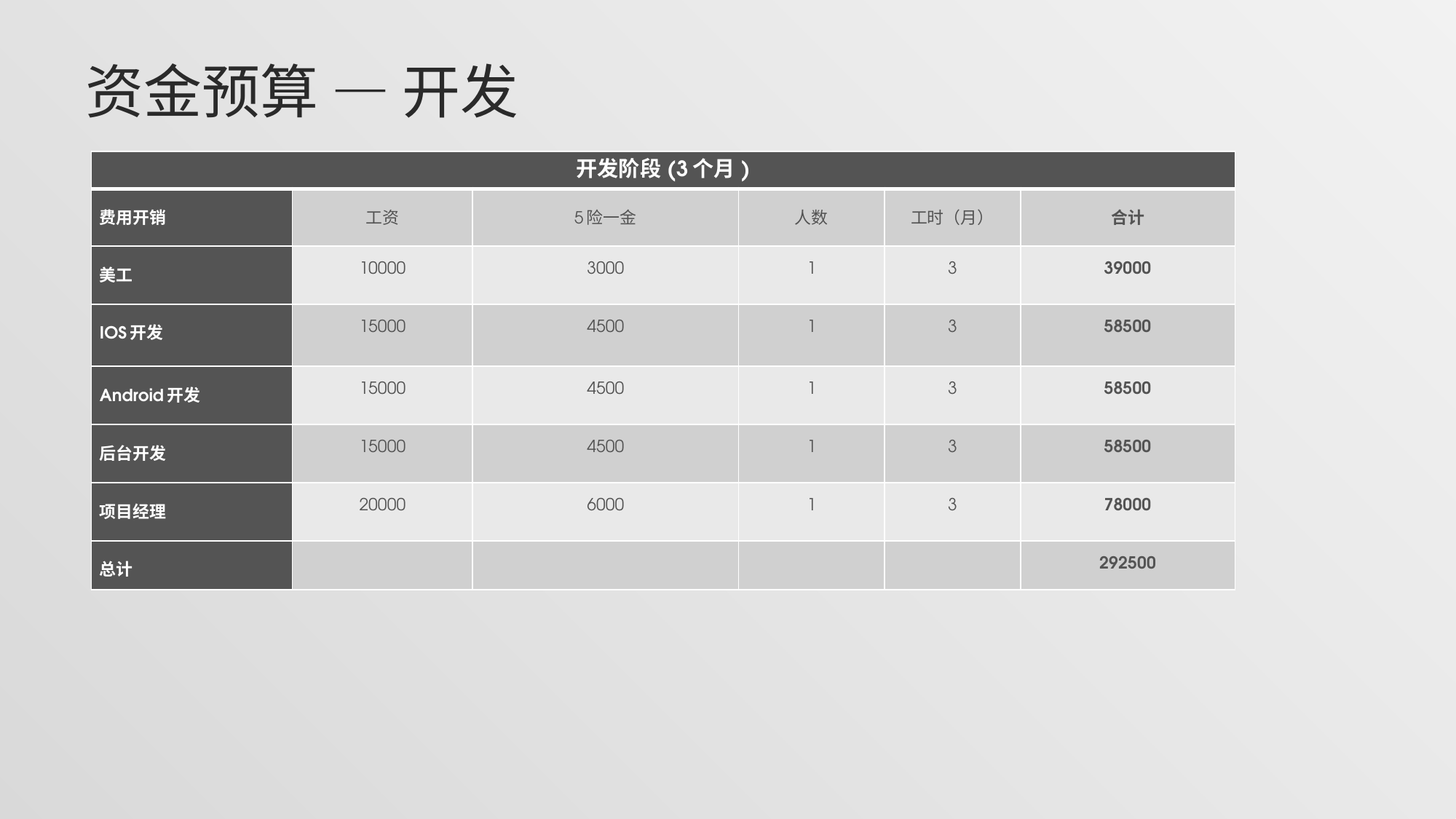

# 资金预算 — 开发
| 开发阶段(3个月) |  |  |  |  |  |
| --- | --- | --- | --- | --- | --- |
| 费用开销 | 工资 | 5险一金 | 人数 | 工时（月） | 合计 |
| 美工 | 10000 | 3000 | 1 | 3 | 39000 |
| IOS开发 | 15000 | 4500 | 1 | 3 | 58500 |
| Android开发 | 15000 | 4500 | 1 | 3 | 58500 |
| 后台开发 | 15000 | 4500 | 1 | 3 | 58500 |
| 项目经理 | 20000 | 6000 | 1 | 3 | 78000 |
| 总计 |  |  |  |  | 292500 |